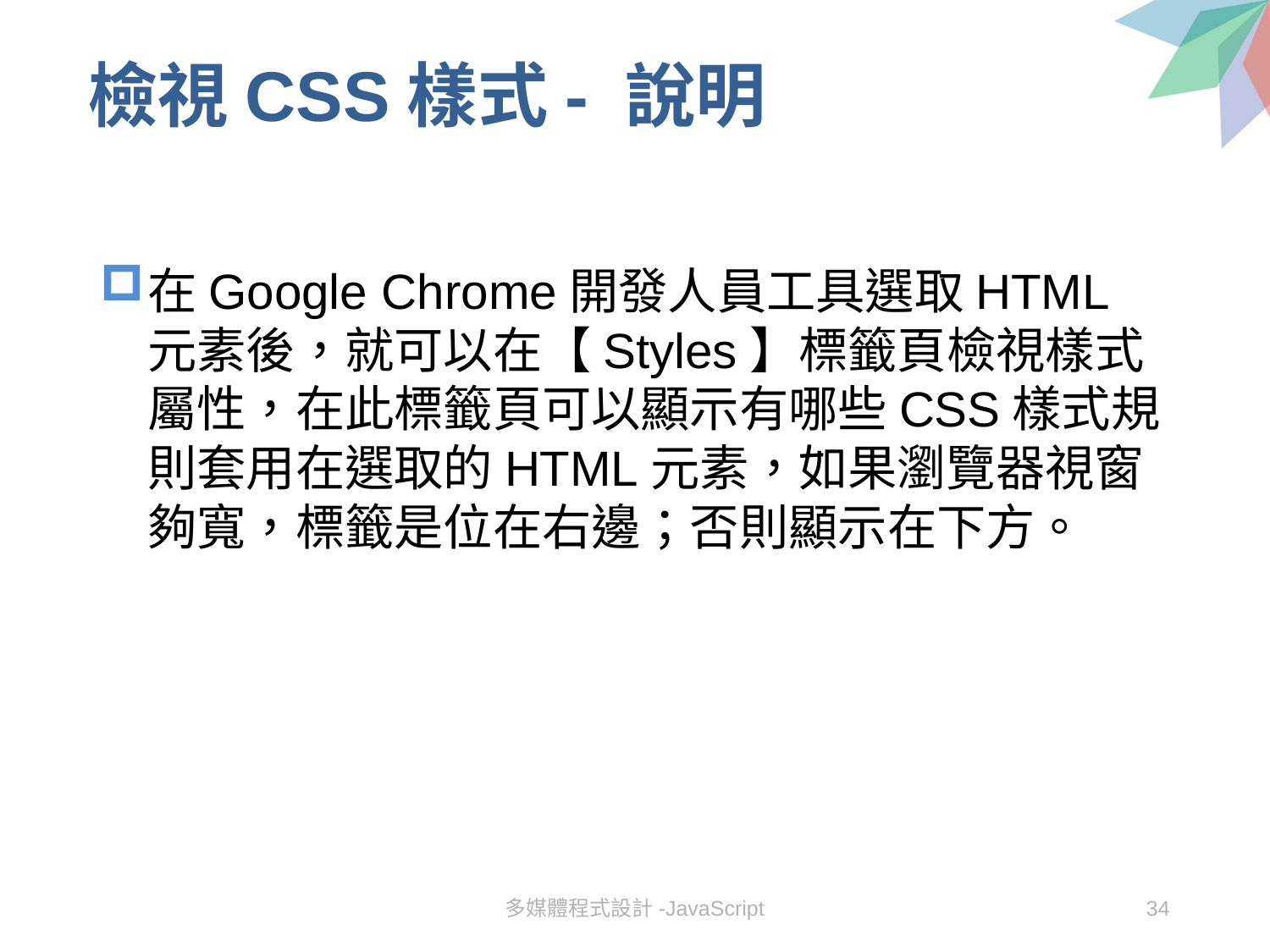

# 檢視CSS樣式- 說明
在Google Chrome開發人員工具選取HTML元素後，就可以在【Styles】標籤頁檢視樣式屬性，在此標籤頁可以顯示有哪些CSS樣式規則套用在選取的HTML元素，如果瀏覽器視窗夠寬，標籤是位在右邊；否則顯示在下方。
多媒體程式設計-JavaScript
34